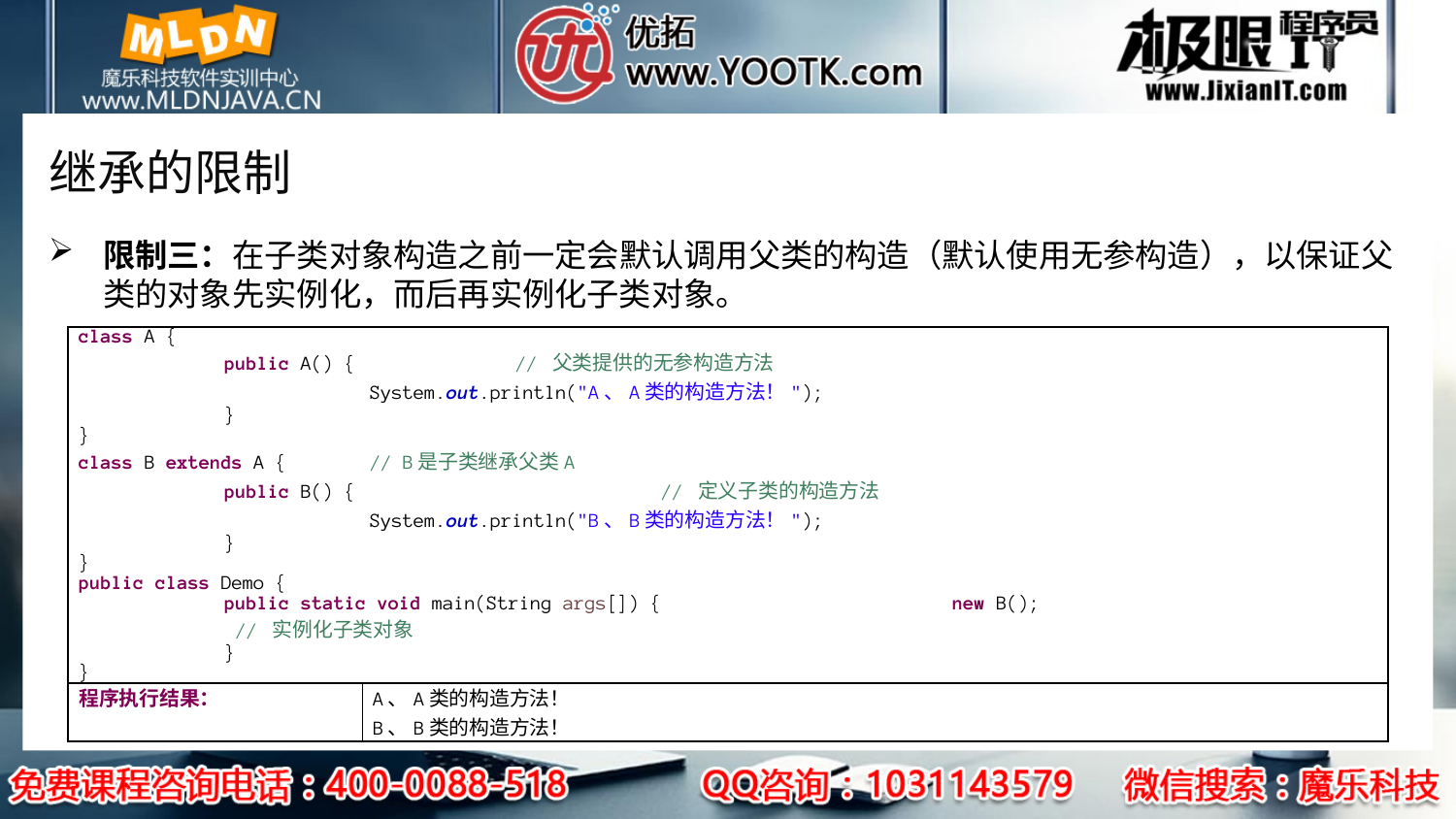

# 继承的限制
限制三：在子类对象构造之前一定会默认调用父类的构造（默认使用无参构造），以保证父类的对象先实例化，而后再实例化子类对象。
| class A { public A() { // 父类提供的无参构造方法 System.out.println("A、A类的构造方法！"); } } class B extends A { // B是子类继承父类A public B() { // 定义子类的构造方法 System.out.println("B、B类的构造方法！"); } } public class Demo { public static void main(String args[]) { new B(); // 实例化子类对象 } } |  |
| --- | --- |
| 程序执行结果： | A、A类的构造方法！ B、B类的构造方法！ |